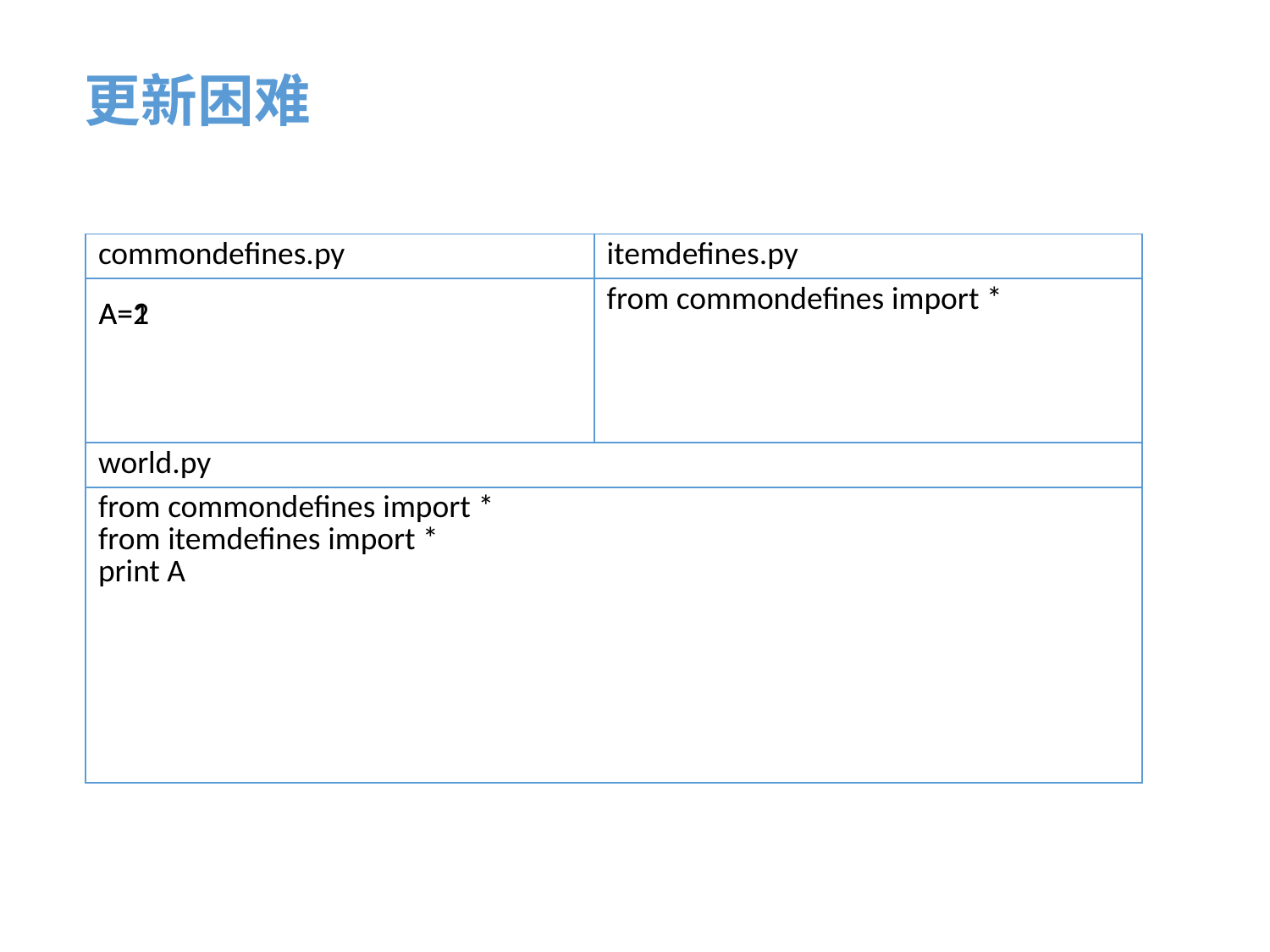

更新困难
| commondefines.py | itemdefines.py |
| --- | --- |
|  | from commondefines import \* |
| world.py |  |
| from commondefines import \* from itemdefines import \* print A |  |
A=1
A=2